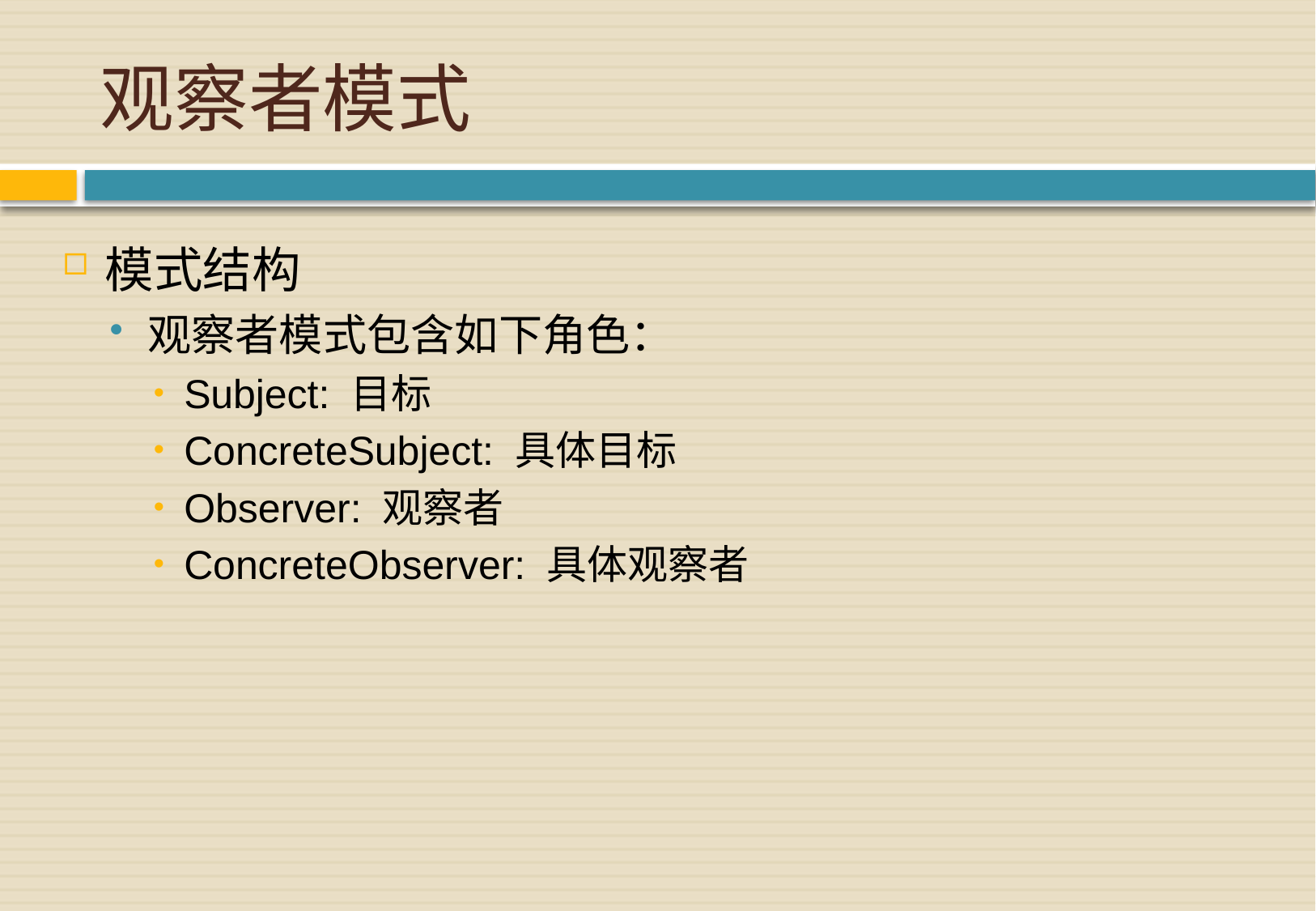

# 观察者模式
模式结构
观察者模式包含如下角色：
Subject: 目标
ConcreteSubject: 具体目标
Observer: 观察者
ConcreteObserver: 具体观察者